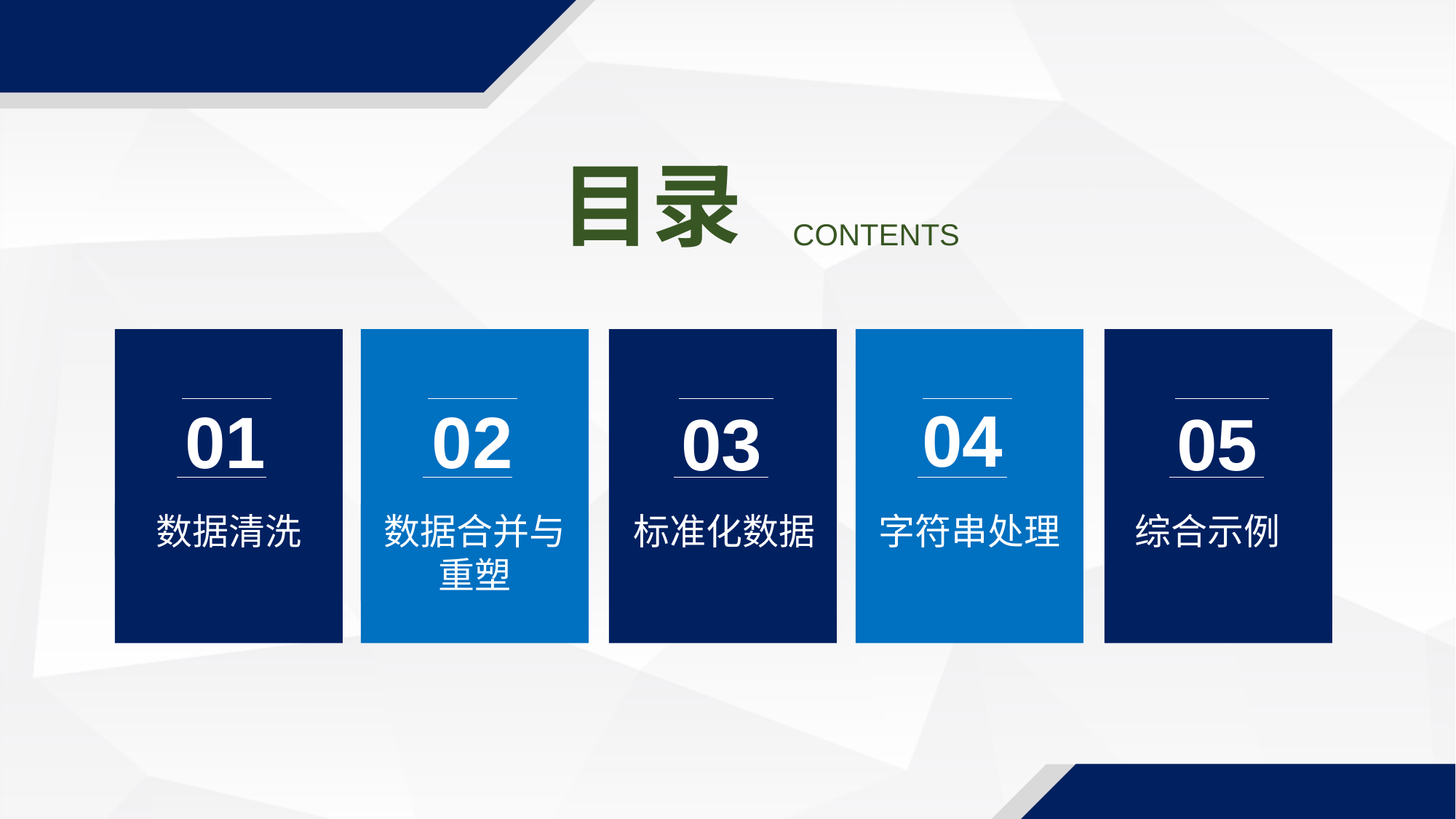

目录
 CONTENTS

01
数据清洗

02
数据合并与重塑

03
标准化数据

04
字符串处理

05
综合示例